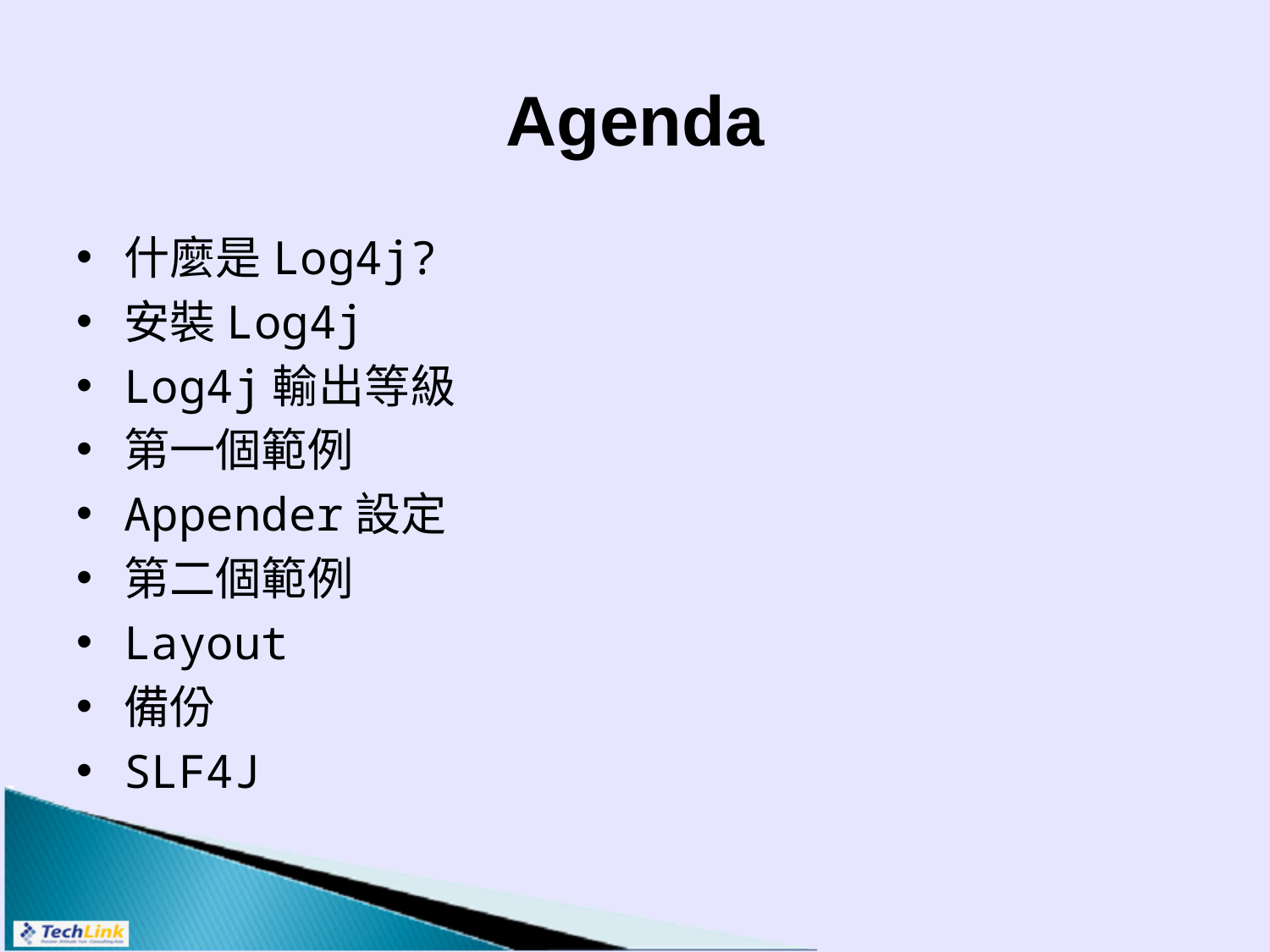

# Agenda
什麼是Log4j?
安裝Log4j
Log4j輸出等級
第一個範例
Appender設定
第二個範例
Layout
備份
SLF4J